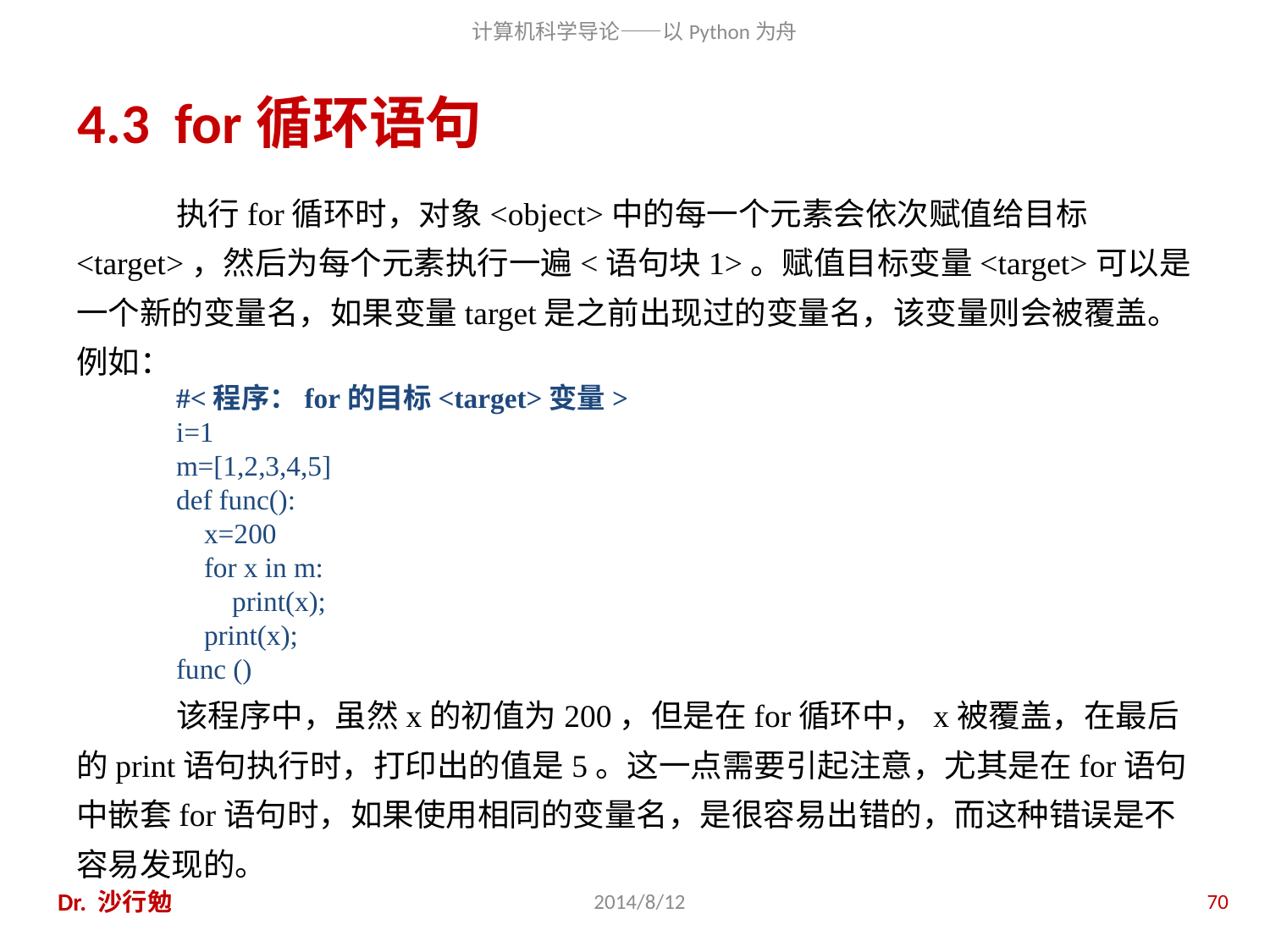

# 4.3  for循环语句
执行for循环时，对象<object>中的每一个元素会依次赋值给目标<target>，然后为每个元素执行一遍<语句块1>。赋值目标变量<target>可以是一个新的变量名，如果变量target是之前出现过的变量名，该变量则会被覆盖。例如：
#<程序：for的目标<target>变量>
i=1
m=[1,2,3,4,5]
def func():
    x=200
    for x in m:
        print(x);
    print(x);
func ()
该程序中，虽然x的初值为200，但是在for循环中，x被覆盖，在最后的print语句执行时，打印出的值是5。这一点需要引起注意，尤其是在for语句中嵌套for语句时，如果使用相同的变量名，是很容易出错的，而这种错误是不容易发现的。

Dr. 沙行勉
2014/8/12
70